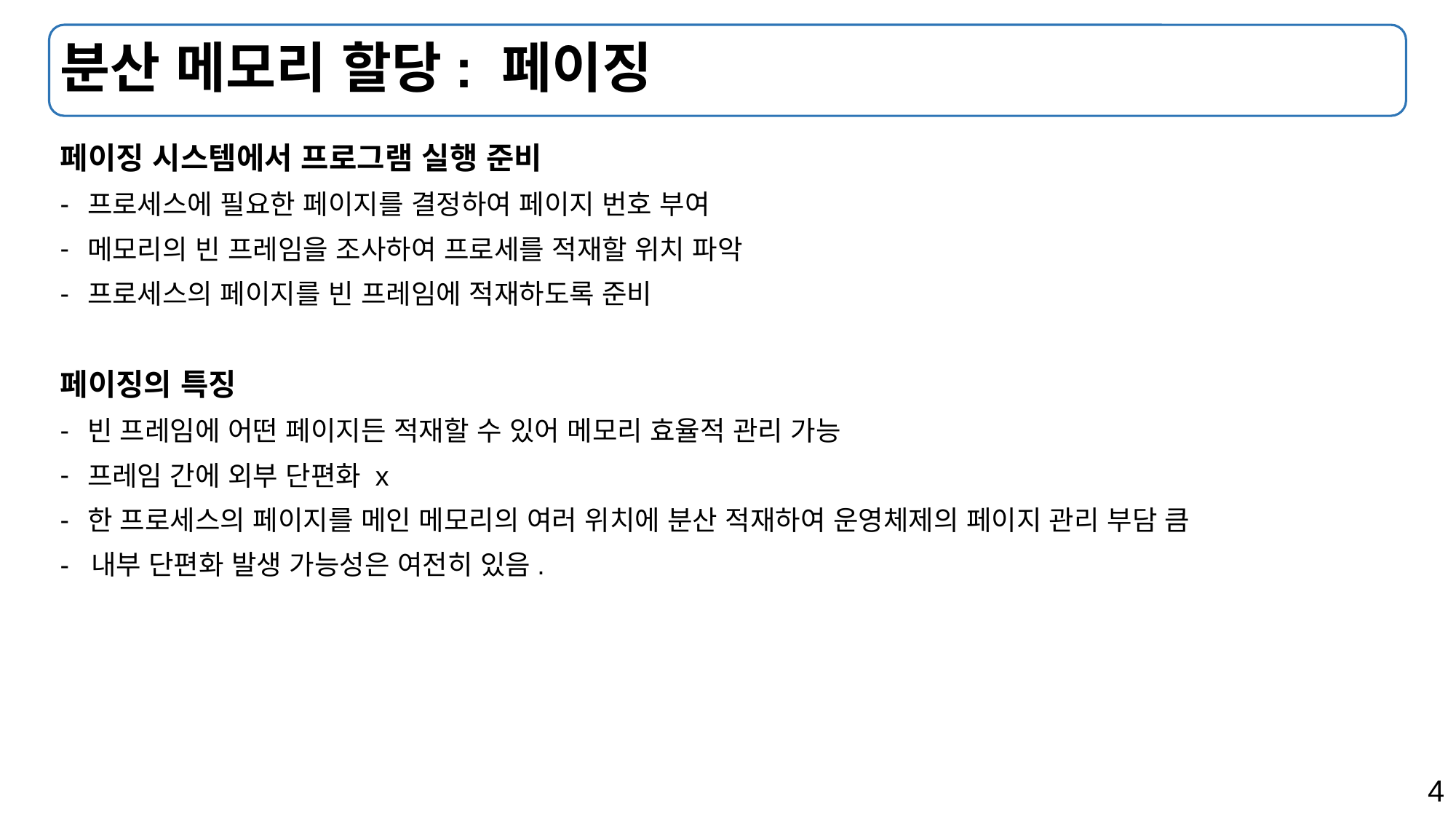

# 분산 메모리 할당: 페이징
페이징 시스템에서 프로그램 실행 준비
프로세스에 필요한 페이지를 결정하여 페이지 번호 부여
메모리의 빈 프레임을 조사하여 프로세를 적재할 위치 파악
프로세스의 페이지를 빈 프레임에 적재하도록 준비

페이징의 특징
빈 프레임에 어떤 페이지든 적재할 수 있어 메모리 효율적 관리 가능
프레임 간에 외부 단편화 x
한 프로세스의 페이지를 메인 메모리의 여러 위치에 분산 적재하여 운영체제의 페이지 관리 부담 큼
-  내부 단편화 발생 가능성은 여전히 있음.